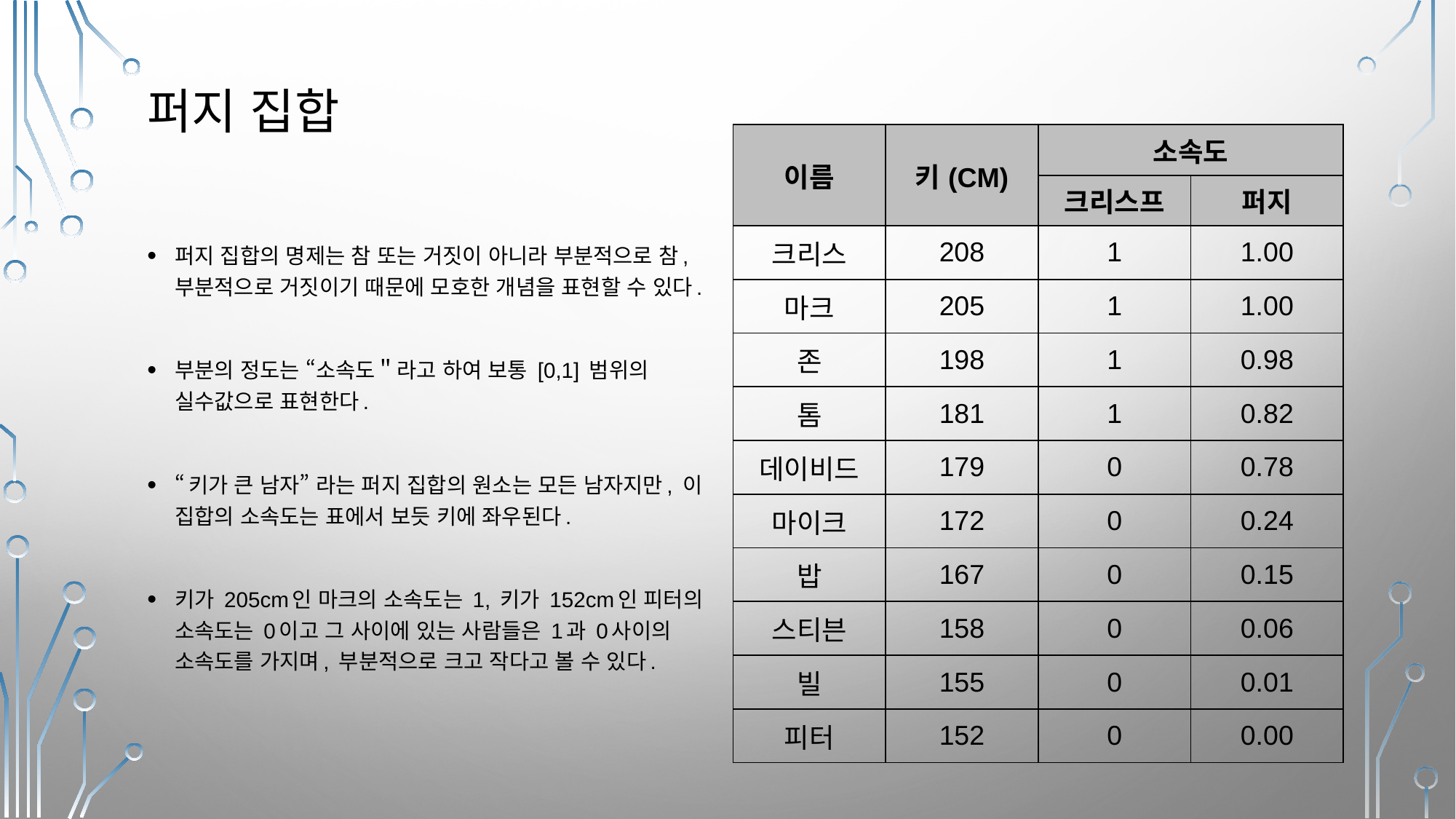

# 퍼지 집합
| 이름 | 키(CM) | 소속도 |  |
| --- | --- | --- | --- |
|  |  | 크리스프 | 퍼지 |
| 크리스 | 208 | 1 | 1.00 |
| 마크 | 205 | 1 | 1.00 |
| 존 | 198 | 1 | 0.98 |
| 톰 | 181 | 1 | 0.82 |
| 데이비드 | 179 | 0 | 0.78 |
| 마이크 | 172 | 0 | 0.24 |
| 밥 | 167 | 0 | 0.15 |
| 스티븐 | 158 | 0 | 0.06 |
| 빌 | 155 | 0 | 0.01 |
| 피터 | 152 | 0 | 0.00 |
퍼지 집합의 명제는 참 또는 거짓이 아니라 부분적으로 참, 부분적으로 거짓이기 때문에 모호한 개념을 표현할 수 있다.

부분의 정도는 “소속도＂라고 하여 보통 [0,1] 범위의 실수값으로 표현한다.

“키가 큰 남자” 라는 퍼지 집합의 원소는 모든 남자지만, 이 집합의 소속도는 표에서 보듯 키에 좌우된다.

키가 205cm인 마크의 소속도는 1, 키가 152cm인 피터의 소속도는 0이고 그 사이에 있는 사람들은 1과 0사이의 소속도를 가지며, 부분적으로 크고 작다고 볼 수 있다.